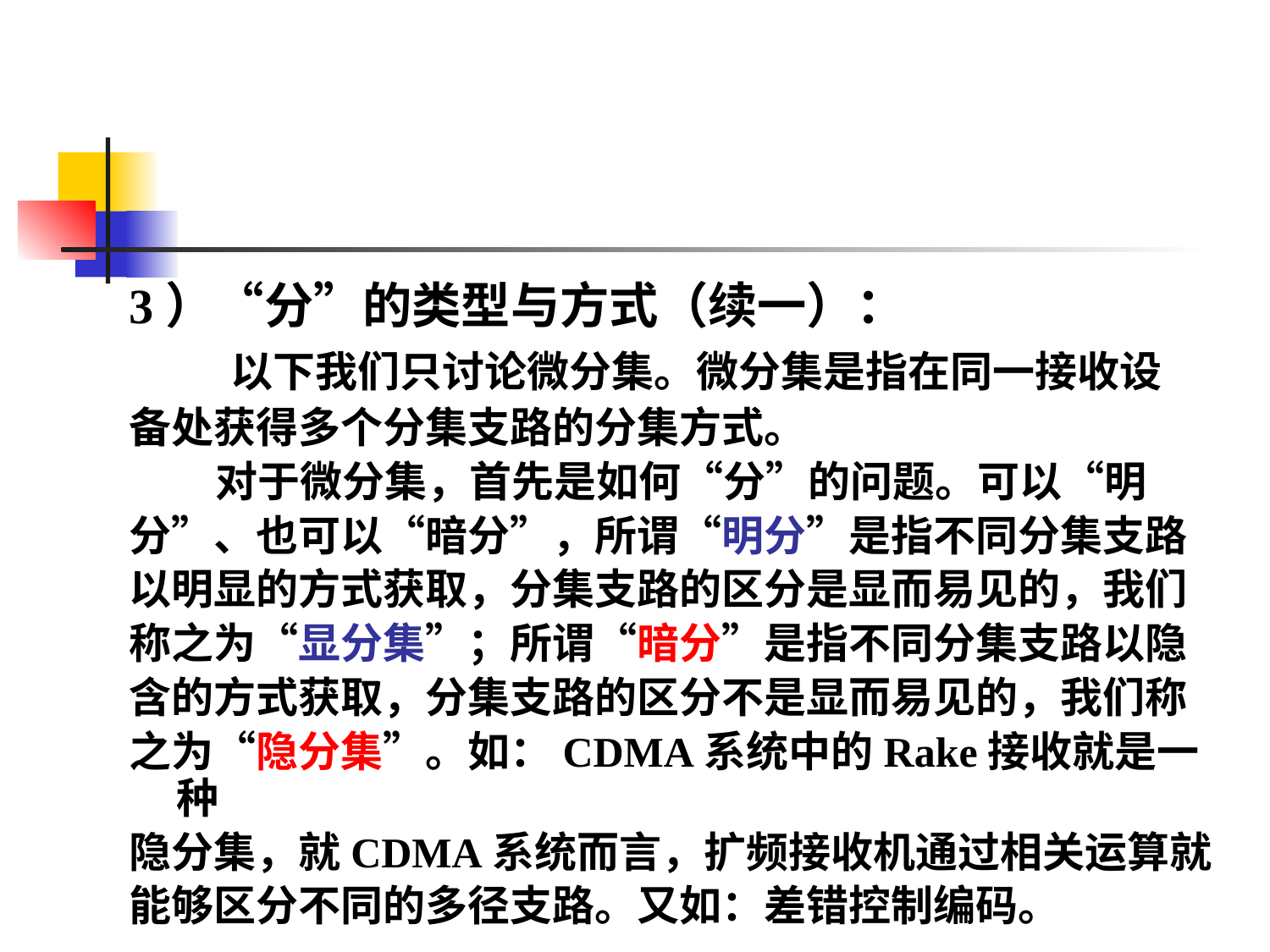

#
3）“分”的类型与方式（续一）：
        以下我们只讨论微分集。微分集是指在同一接收设
备处获得多个分集支路的分集方式。
        对于微分集，首先是如何“分”的问题。可以“明
分”、也可以“暗分”，所谓“明分”是指不同分集支路
以明显的方式获取，分集支路的区分是显而易见的，我们
称之为“显分集”；所谓“暗分”是指不同分集支路以隐
含的方式获取，分集支路的区分不是显而易见的，我们称
之为“隐分集”。如：CDMA系统中的Rake接收就是一种
隐分集，就CDMA系统而言，扩频接收机通过相关运算就
能够区分不同的多径支路。又如：差错控制编码。